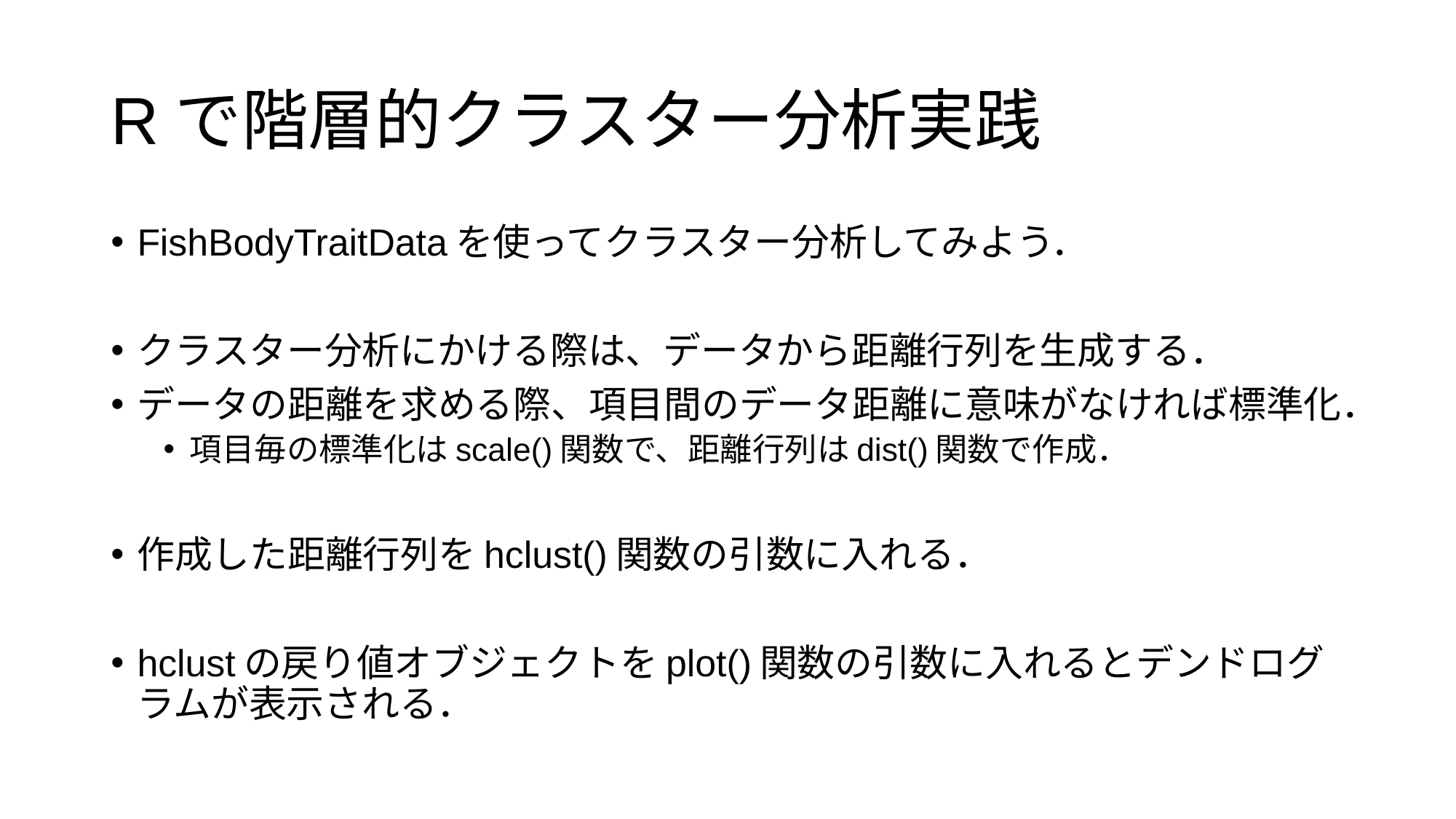

# Rで階層的クラスター分析実践
FishBodyTraitDataを使ってクラスター分析してみよう．

クラスター分析にかける際は、データから距離行列を生成する．
データの距離を求める際、項目間のデータ距離に意味がなければ標準化．
項目毎の標準化はscale()関数で、距離行列はdist()関数で作成．

作成した距離行列をhclust()関数の引数に入れる．

hclustの戻り値オブジェクトをplot()関数の引数に入れるとデンドログラムが表示される．